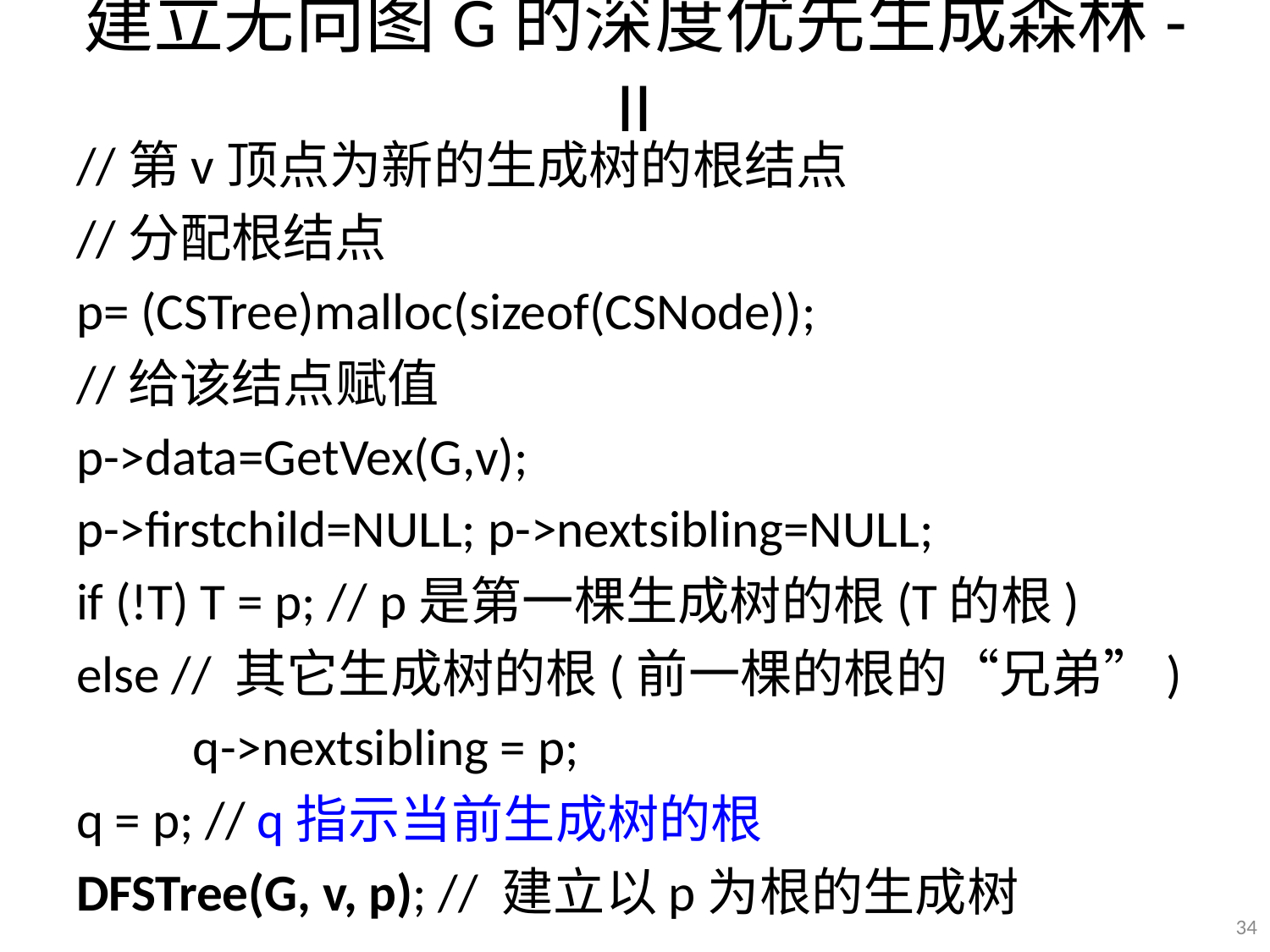

# 建立无向图G的深度优先生成森林-II
//第v顶点为新的生成树的根结点
//分配根结点
p= (CSTree)malloc(sizeof(CSNode));
//给该结点赋值
p->data=GetVex(G,v);
p->firstchild=NULL; p->nextsibling=NULL;
if (!T) T = p; // p是第一棵生成树的根(T的根)
else // 其它生成树的根(前一棵的根的“兄弟”)
	q->nextsibling = p;
q = p; // q指示当前生成树的根
DFSTree(G, v, p); // 建立以p为根的生成树

34